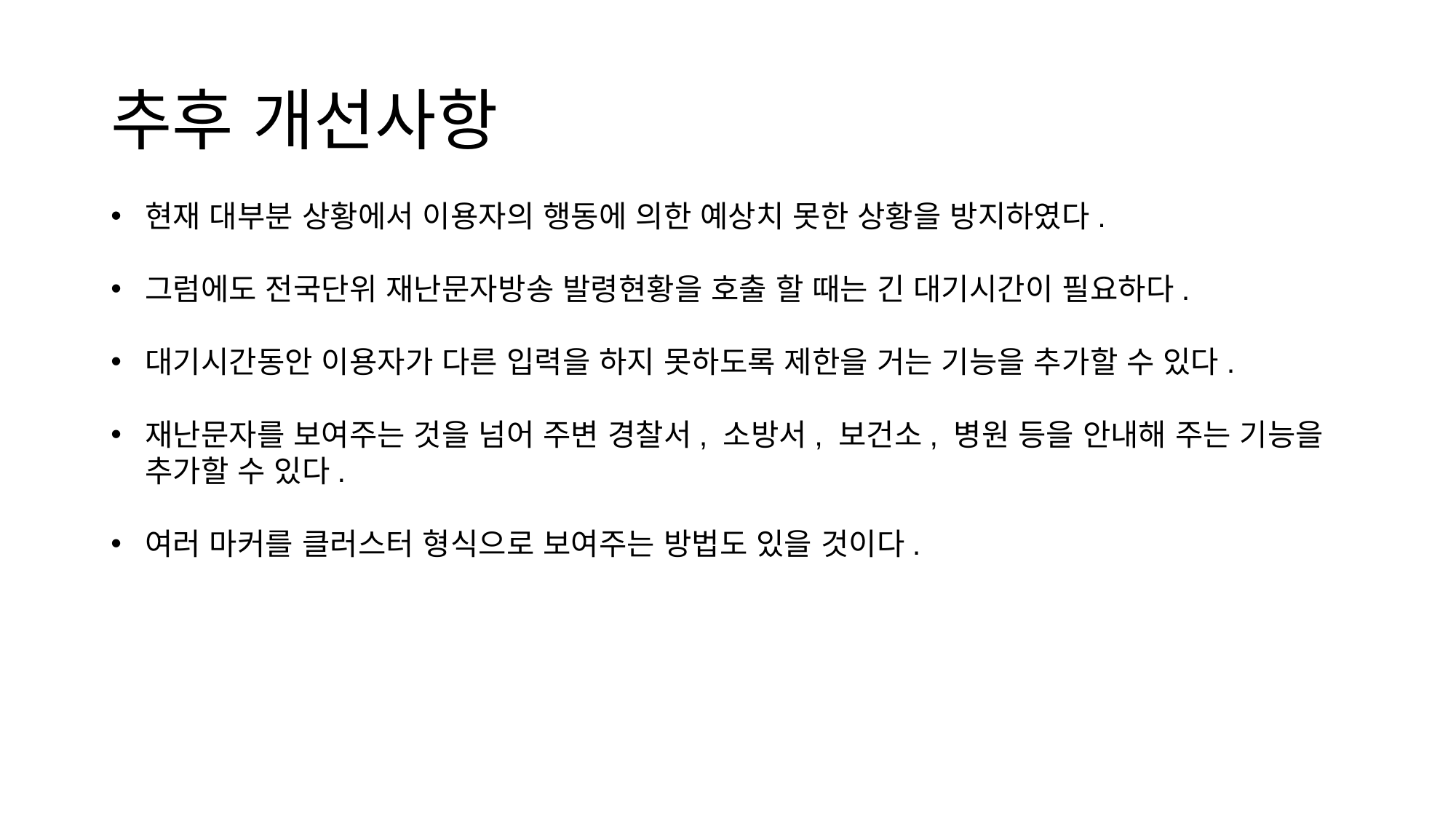

# 추후 개선사항
현재 대부분 상황에서 이용자의 행동에 의한 예상치 못한 상황을 방지하였다.

그럼에도 전국단위 재난문자방송 발령현황을 호출 할 때는 긴 대기시간이 필요하다.

대기시간동안 이용자가 다른 입력을 하지 못하도록 제한을 거는 기능을 추가할 수 있다.

재난문자를 보여주는 것을 넘어 주변 경찰서, 소방서, 보건소, 병원 등을 안내해 주는 기능을 추가할 수 있다.

여러 마커를 클러스터 형식으로 보여주는 방법도 있을 것이다.